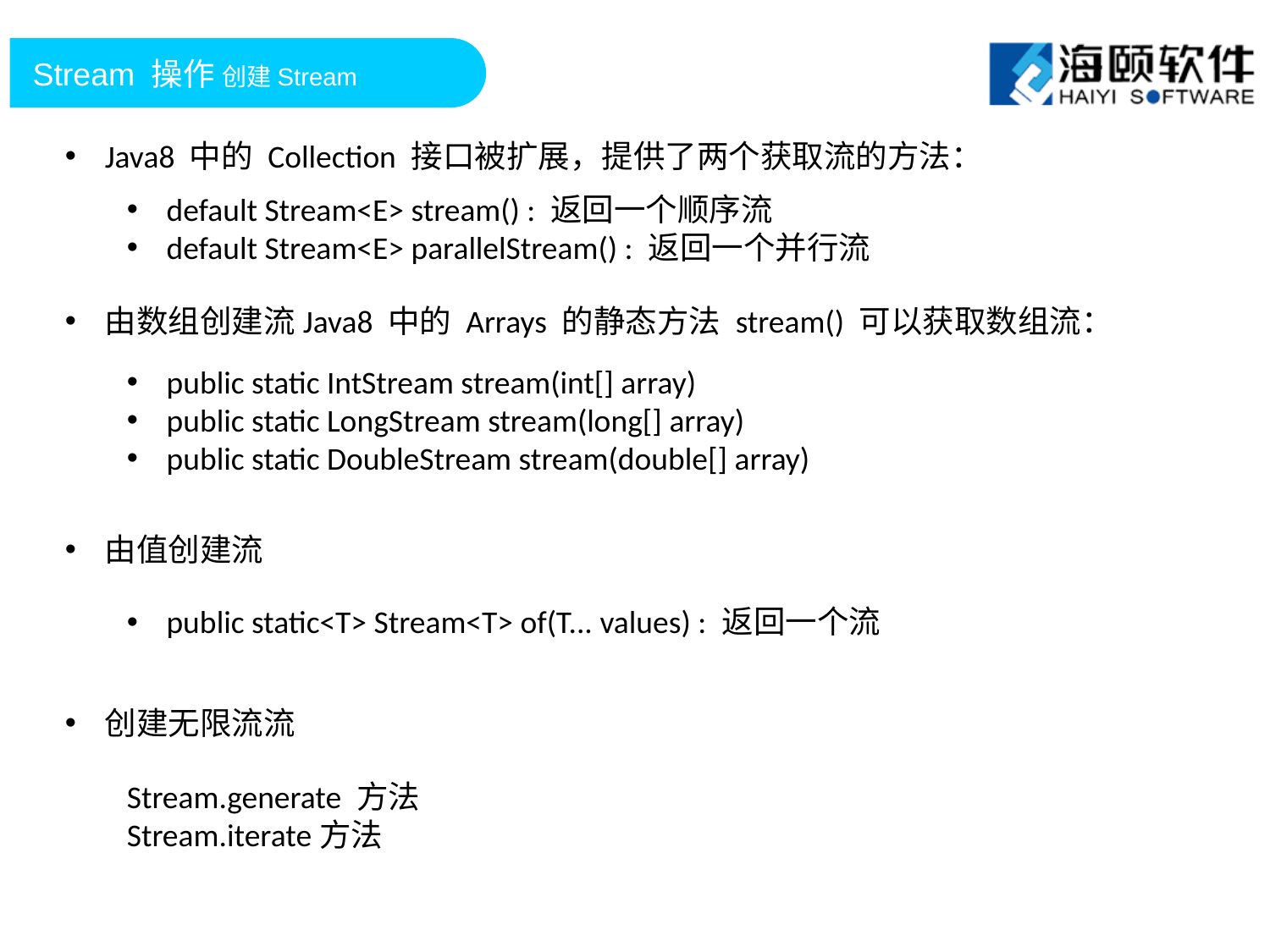

Stream 操作 创建Stream
Java8 中的 Collection 接口被扩展，提供了两个获取流的方法：
default Stream<E> stream() : 返回一个顺序流
default Stream<E> parallelStream() : 返回一个并行流
由数组创建流Java8 中的 Arrays 的静态方法 stream() 可以获取数组流：
public static IntStream stream(int[] array)
public static LongStream stream(long[] array)
public static DoubleStream stream(double[] array)
由值创建流
public static<T> Stream<T> of(T... values) : 返回一个流
创建无限流流
Stream.generate 方法
Stream.iterate方法